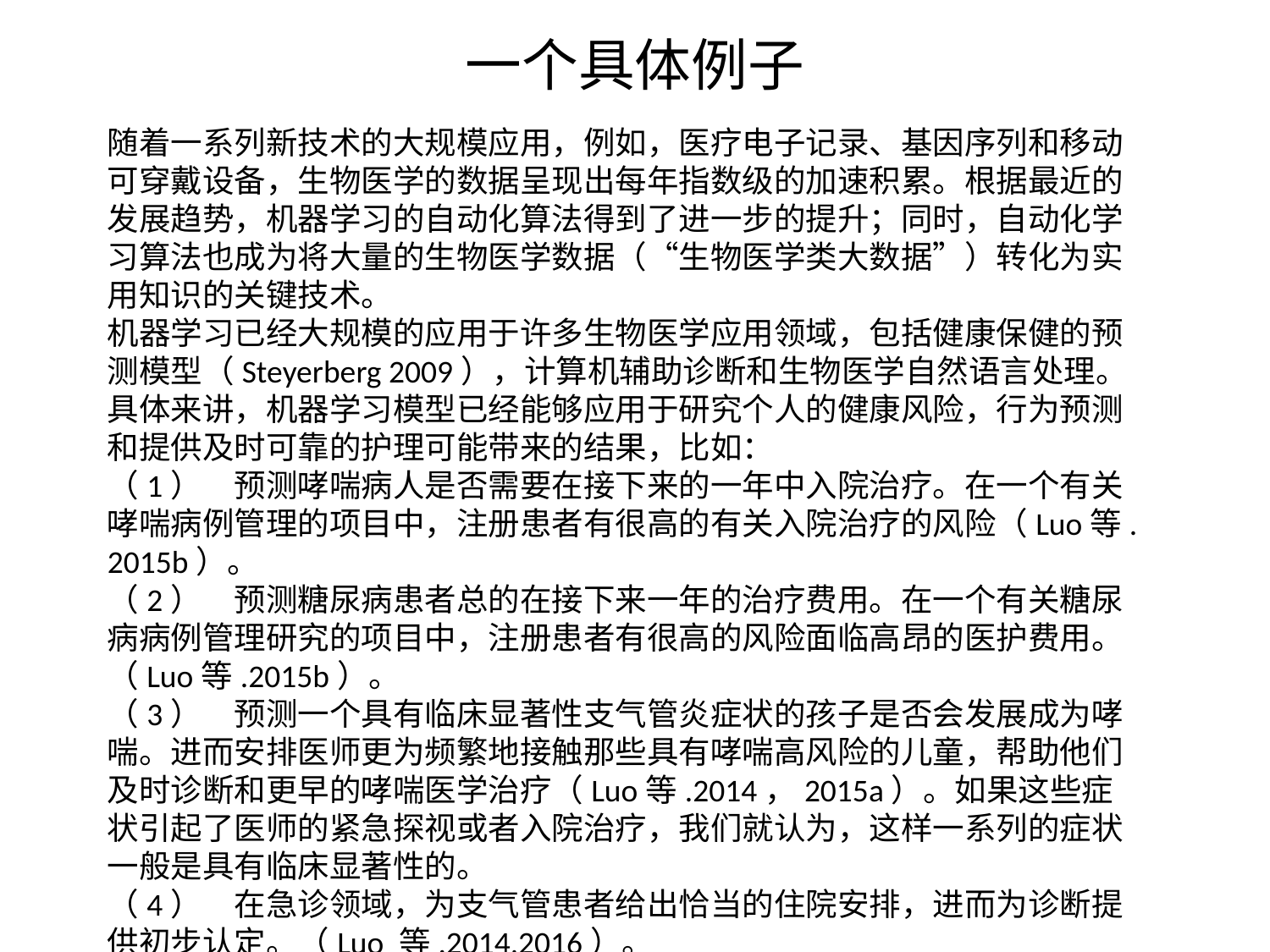

# 一个具体例子
随着一系列新技术的大规模应用，例如，医疗电子记录、基因序列和移动可穿戴设备，生物医学的数据呈现出每年指数级的加速积累。根据最近的发展趋势，机器学习的自动化算法得到了进一步的提升；同时，自动化学习算法也成为将大量的生物医学数据（“生物医学类大数据”）转化为实用知识的关键技术。
机器学习已经大规模的应用于许多生物医学应用领域，包括健康保健的预测模型（Steyerberg 2009），计算机辅助诊断和生物医学自然语言处理。具体来讲，机器学习模型已经能够应用于研究个人的健康风险，行为预测和提供及时可靠的护理可能带来的结果，比如：
（1）	预测哮喘病人是否需要在接下来的一年中入院治疗。在一个有关哮喘病例管理的项目中，注册患者有很高的有关入院治疗的风险（Luo等.2015b）。
（2）	预测糖尿病患者总的在接下来一年的治疗费用。在一个有关糖尿病病例管理研究的项目中，注册患者有很高的风险面临高昂的医护费用。（Luo等.2015b）。
（3）	预测一个具有临床显著性支气管炎症状的孩子是否会发展成为哮喘。进而安排医师更为频繁地接触那些具有哮喘高风险的儿童，帮助他们及时诊断和更早的哮喘医学治疗（Luo等.2014，2015a）。如果这些症状引起了医师的紧急探视或者入院治疗，我们就认为，这样一系列的症状一般是具有临床显著性的。
（4）	在急诊领域，为支气管患者给出恰当的住院安排，进而为诊断提供初步认定。（Luo 等.2014,2016）。